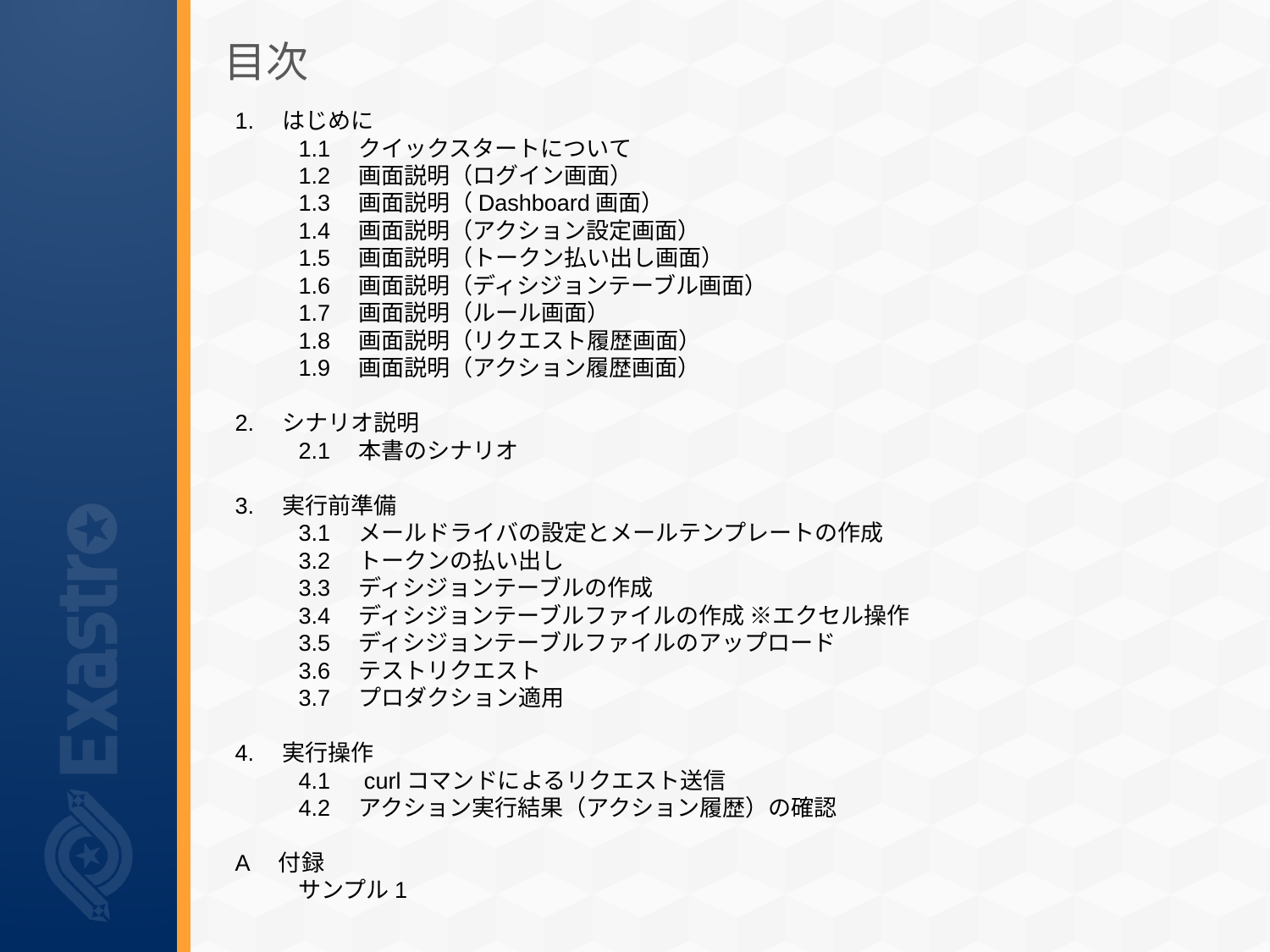

# 目次
はじめに
1.1　クイックスタートについて
1.2　画面説明（ログイン画面）
1.3　画面説明（Dashboard画面）
1.4　画面説明（アクション設定画面）
1.5　画面説明（トークン払い出し画面）
1.6　画面説明（ディシジョンテーブル画面）
1.7　画面説明（ルール画面）
1.8　画面説明（リクエスト履歴画面）
1.9　画面説明（アクション履歴画面）

シナリオ説明
2.1　本書のシナリオ

実行前準備
3.1　メールドライバの設定とメールテンプレートの作成
3.2　トークンの払い出し
3.3　ディシジョンテーブルの作成
3.4　ディシジョンテーブルファイルの作成 ※エクセル操作
3.5　ディシジョンテーブルファイルのアップロード
3.6　テストリクエスト
3.7　プロダクション適用

実行操作
4.1　curlコマンドによるリクエスト送信
4.2　アクション実行結果（アクション履歴）の確認

A　付録
サンプル1